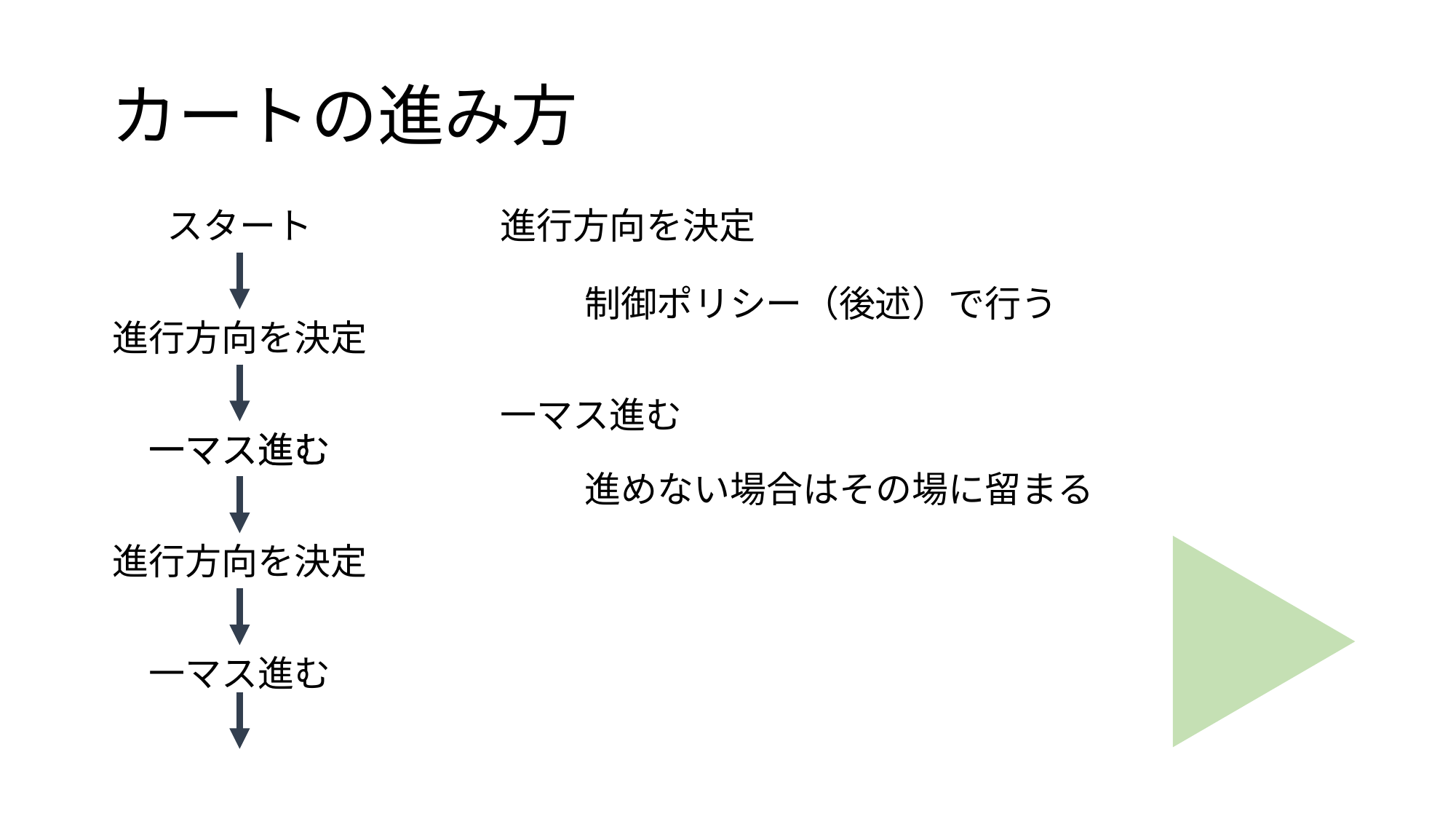

# カートの進み方
スタート
進行方向を決定
制御ポリシー（後述）で行う
進行方向を決定
一マス進む
一マス進む
一マス進む
進めない場合はその場に留まる
進行方向を決定

一マス進む